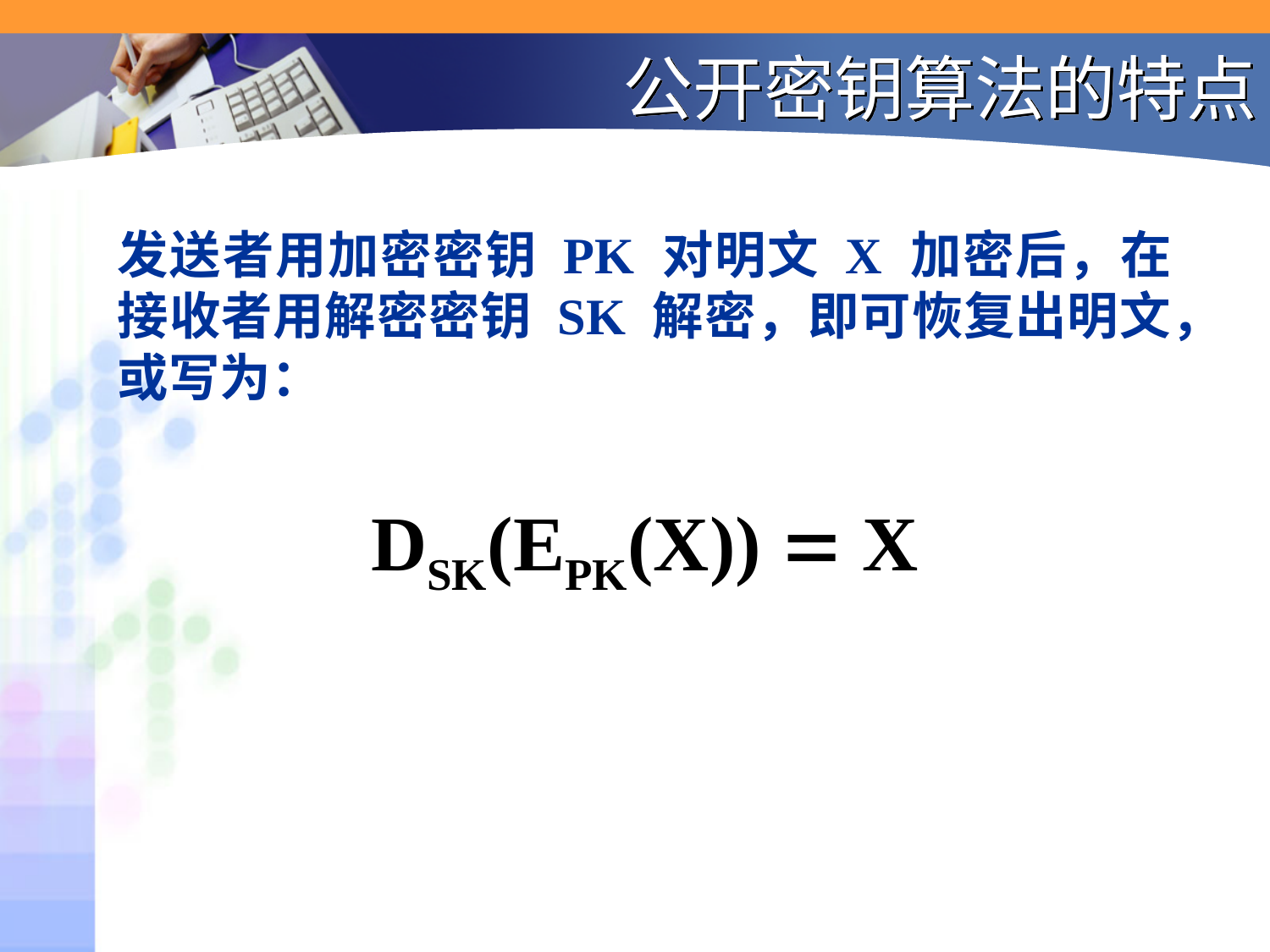

# 公开密钥算法的特点
发送者用加密密钥 PK 对明文 X 加密后，在接收者用解密密钥 SK 解密，即可恢复出明文，或写为：

 DSK(EPK(X)) = X